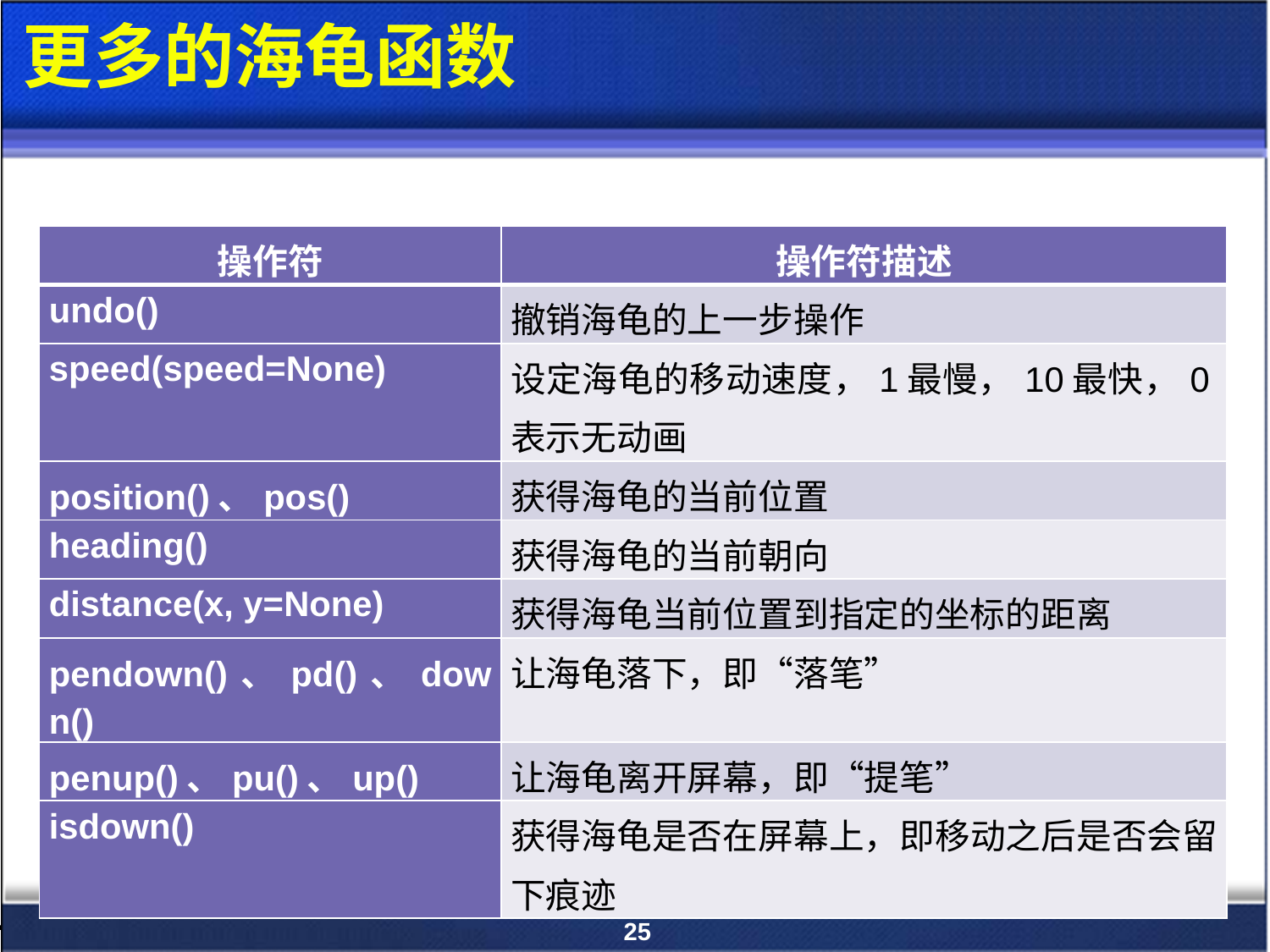

# 更多的海龟函数
| 操作符 | 操作符描述 |
| --- | --- |
| undo() | 撤销海龟的上一步操作 |
| speed(speed=None) | 设定海龟的移动速度，1最慢，10最快，0表示无动画 |
| position()、pos() | 获得海龟的当前位置 |
| heading() | 获得海龟的当前朝向 |
| distance(x, y=None) | 获得海龟当前位置到指定的坐标的距离 |
| pendown()、pd()、down() | 让海龟落下，即“落笔” |
| penup()、pu()、up() | 让海龟离开屏幕，即“提笔” |
| isdown() | 获得海龟是否在屏幕上，即移动之后是否会留下痕迹 |
25